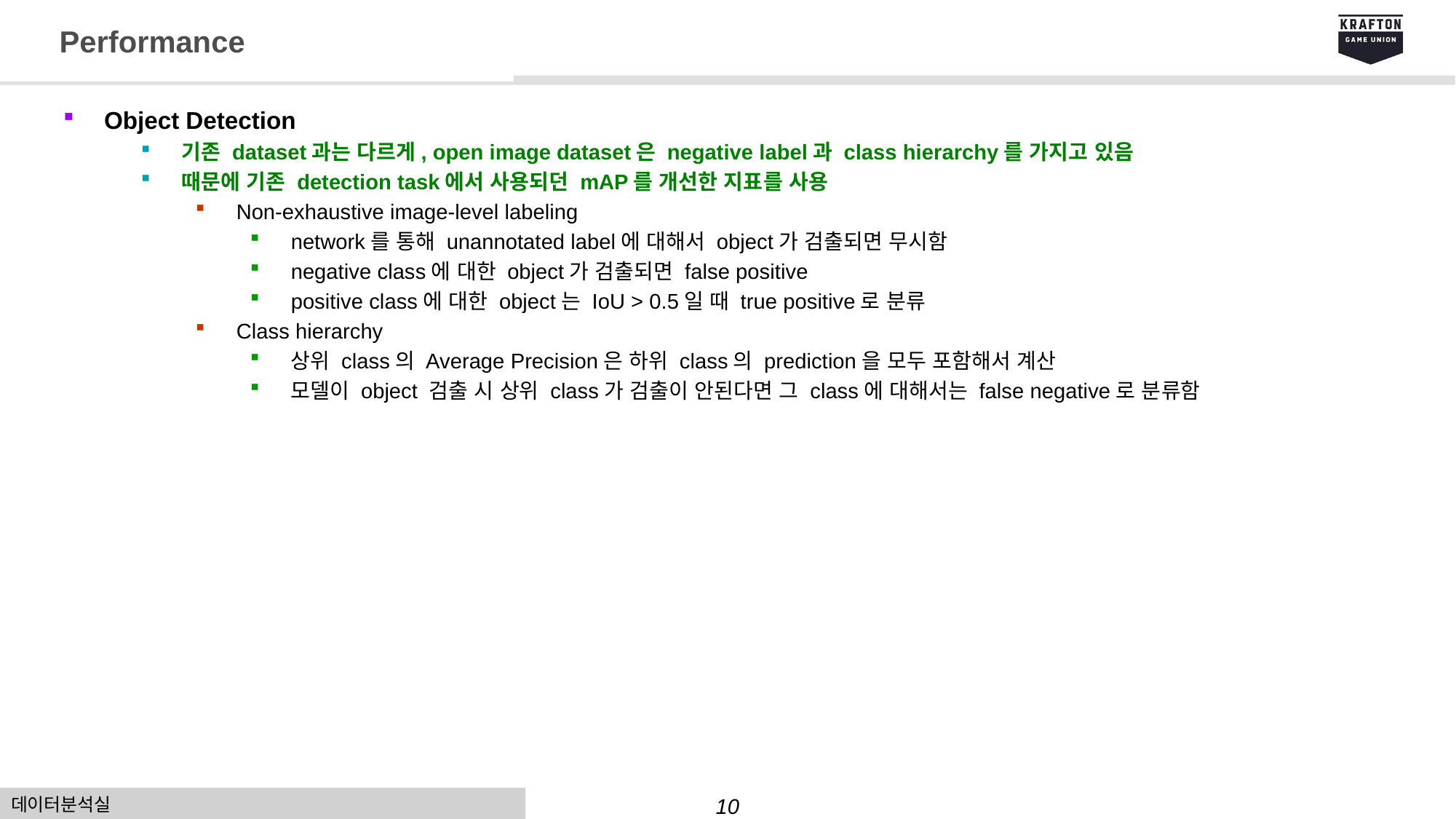

# Performance
Object Detection
기존 dataset과는 다르게, open image dataset은 negative label과 class hierarchy를 가지고 있음
때문에 기존 detection task에서 사용되던 mAP를 개선한 지표를 사용
Non-exhaustive image-level labeling
network를 통해 unannotated label에 대해서 object가 검출되면 무시함
negative class에 대한 object가 검출되면 false positive
positive class에 대한 object는 IoU > 0.5일 때 true positive로 분류
Class hierarchy
상위 class의 Average Precision은 하위 class의 prediction을 모두 포함해서 계산
모델이 object 검출 시 상위 class가 검출이 안된다면 그 class에 대해서는 false negative로 분류함